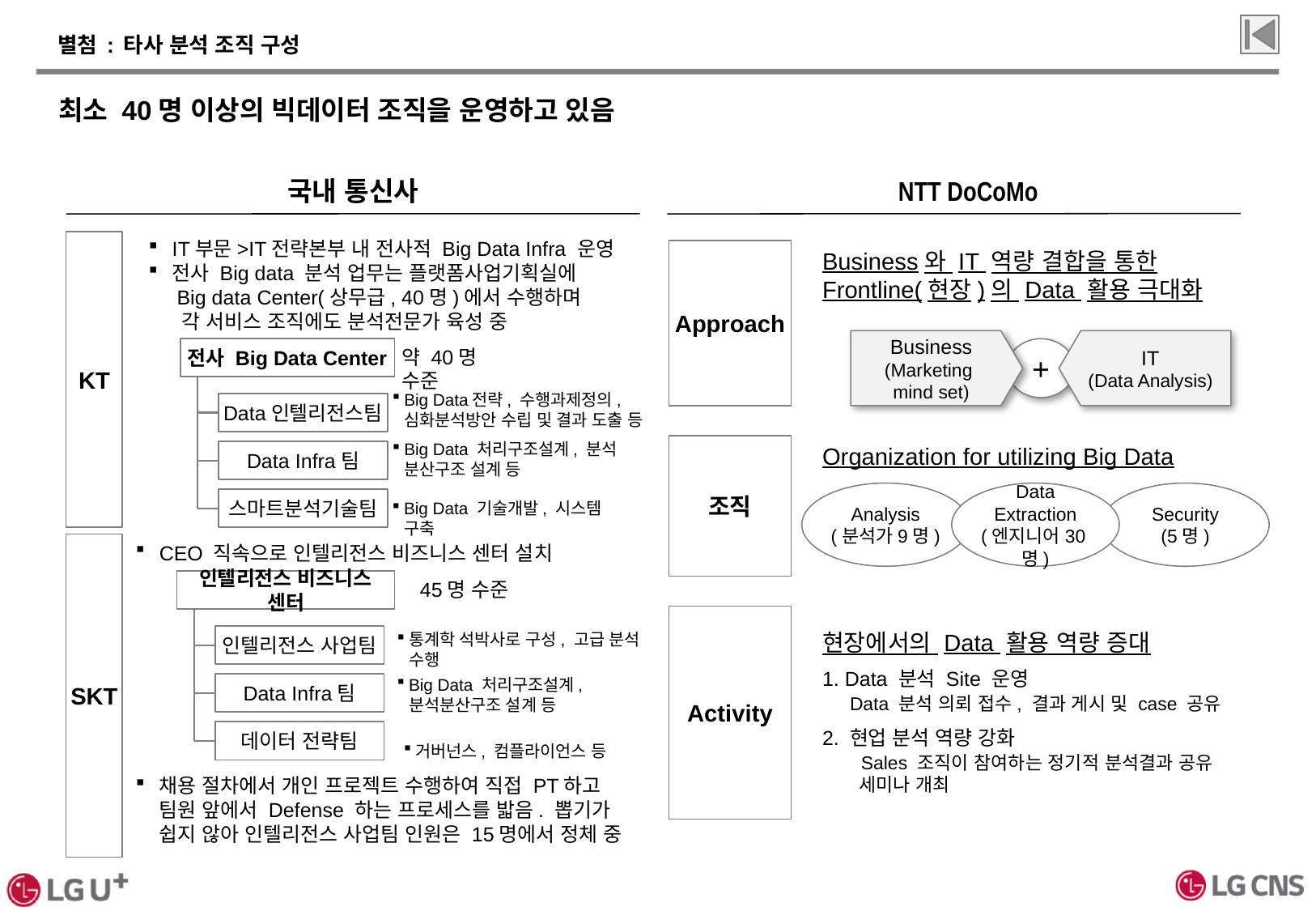

# 별첨 : 타사 분석 조직 구성
최소 40명 이상의 빅데이터 조직을 운영하고 있음
국내 통신사

NTT DoCoMo

IT부문>IT전략본부 내 전사적 Big Data Infra 운영
전사 Big data 분석 업무는 플랫폼사업기획실에
     Big data Center(상무급, 40명)에서 수행하며
     각 서비스 조직에도 분석전문가 육성 중
KT
Approach
Business와 IT 역량 결합을 통한 Frontline(현장)의 Data 활용 극대화
Business
(Marketing
mind set)
IT
(Data Analysis)
+
약 40명 수준
전사 Big Data Center
Big Data전략, 수행과제정의, 심화분석방안 수립 및 결과 도출 등
Data인텔리전스팀
Big Data 처리구조설계, 분석 분산구조 설계 등
조직
Organization for utilizing Big Data
Analysis
(분석가9명)
Data Extraction
(엔지니어30명)
Security
(5명)
Data Infra팀
스마트분석기술팀
Big Data 기술개발, 시스템 구축
SKT
CEO 직속으로 인텔리전스 비즈니스 센터 설치
45명 수준
인텔리전스 비즈니스 센터
Activity
현장에서의 Data 활용 역량 증대
1. Data 분석 Site 운영
    Data 분석 의뢰 접수, 결과 게시 및 case 공유
2. 현업 분석 역량 강화
      Sales 조직이 참여하는 정기적 분석결과 공유
       세미나 개최
통계학 석박사로 구성, 고급 분석 수행
인텔리전스 사업팀
Big Data 처리구조설계, 분석분산구조 설계 등
Data Infra팀
데이터 전략팀
거버넌스, 컴플라이언스 등
채용 절차에서 개인 프로젝트 수행하여 직접 PT하고 팀원 앞에서 Defense 하는 프로세스를 밟음. 뽑기가 쉽지 않아 인텔리전스 사업팀 인원은 15명에서 정체 중